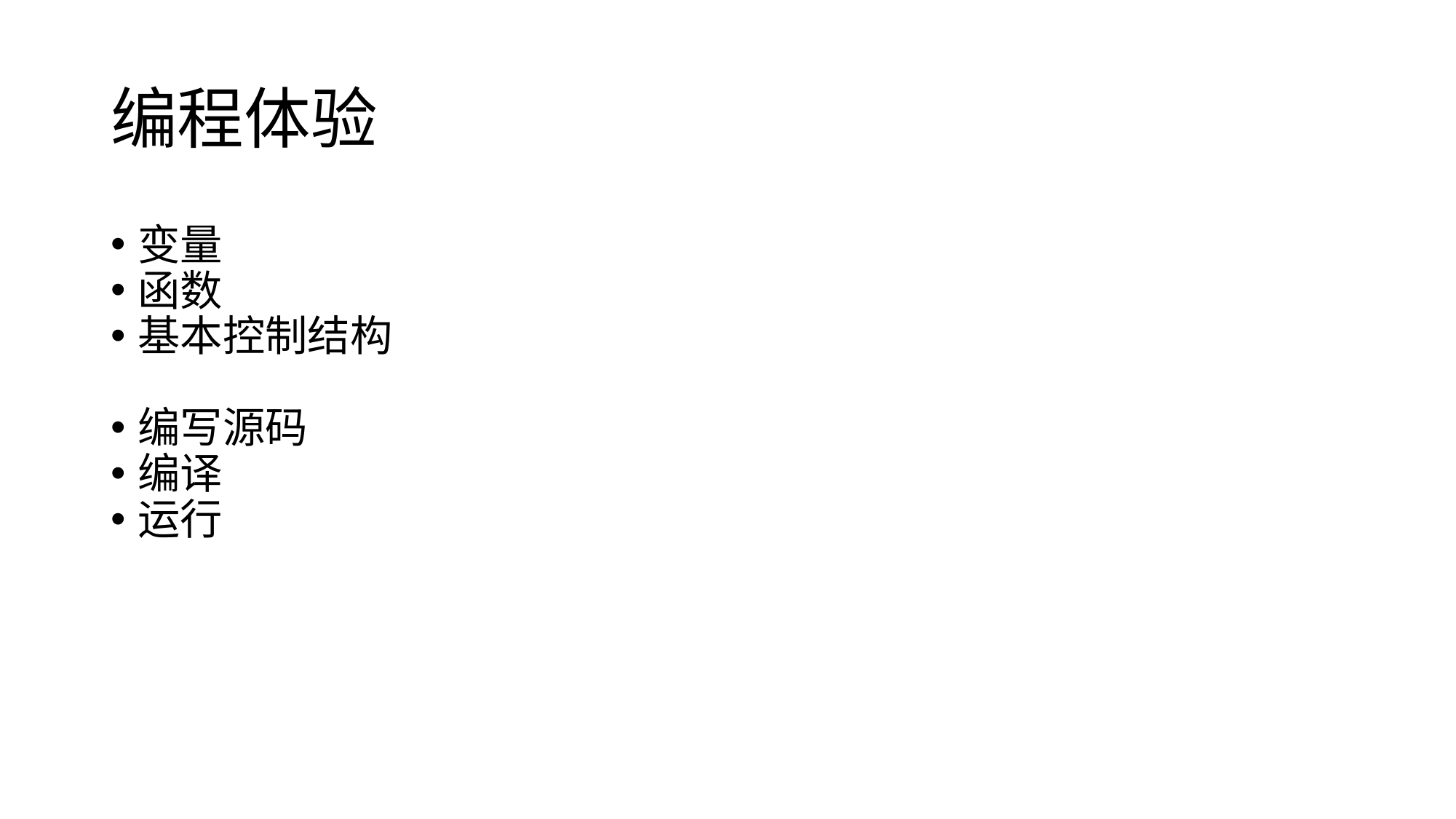

编程体验
变量
函数
基本控制结构

编写源码
编译
运行